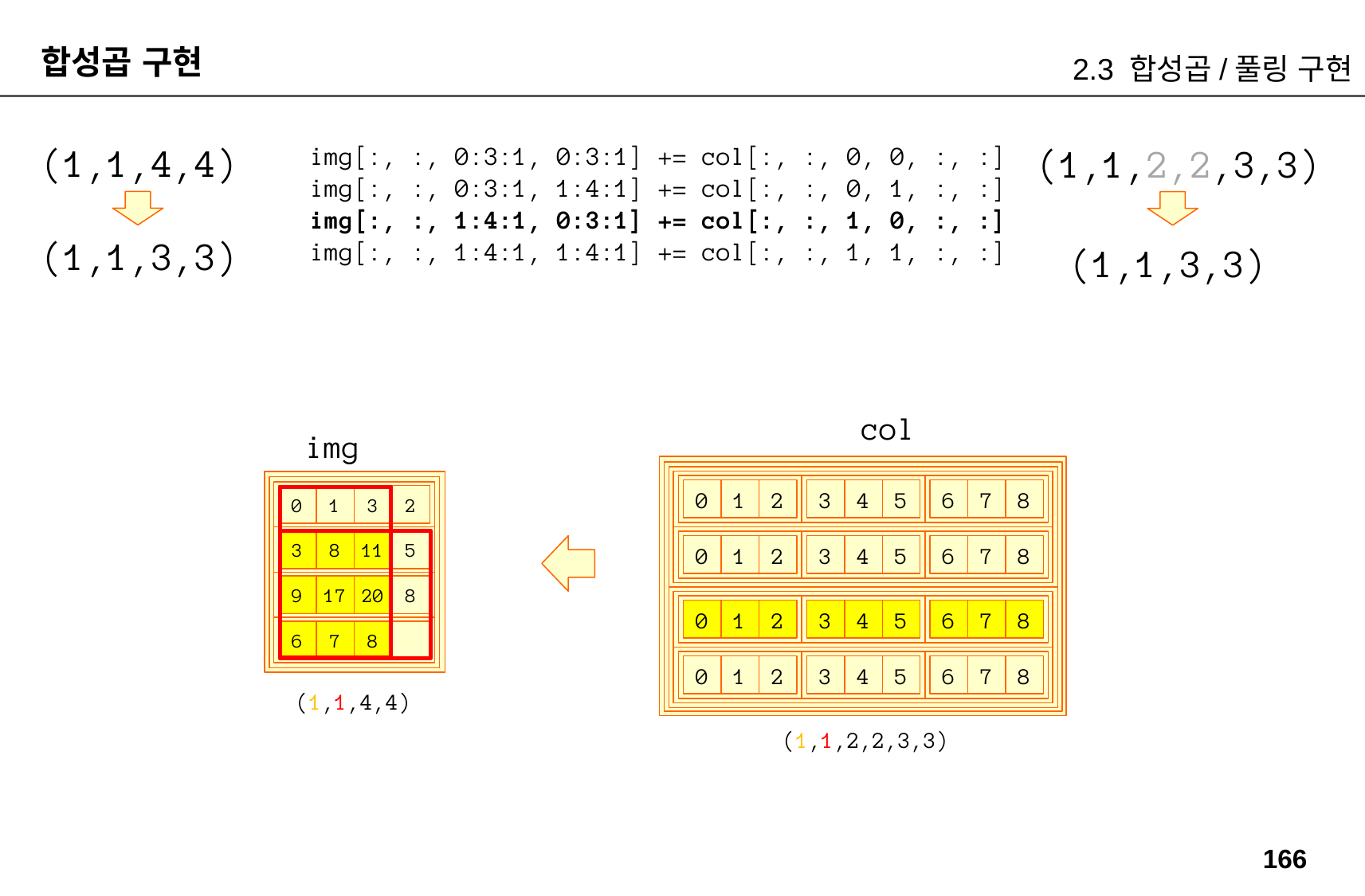

합성곱 구현
2.3 합성곱/풀링 구현
(1,1,4,4)
(1,1,2,2,3,3)
img[:, :, 0:3:1, 0:3:1] += col[:, :, 0, 0, :, :]
img[:, :, 0:3:1, 1:4:1] += col[:, :, 0, 1, :, :]
img[:, :, 1:4:1, 0:3:1] += col[:, :, 1, 0, :, :]
img[:, :, 1:4:1, 1:4:1] += col[:, :, 1, 1, :, :]

(1,1,3,3)
(1,1,3,3)
col
img

0
1
2
3
4
5
6
7
8

0
1
3
2

3
8
11
5

0
1
2
3
4
5
6
7
8

9
17
20
8

0
1
2
3
4
5
6
7
8

6
7
8

0
1
2
3
4
5
6
7
8
(1,1,4,4)
(1,1,2,2,3,3)